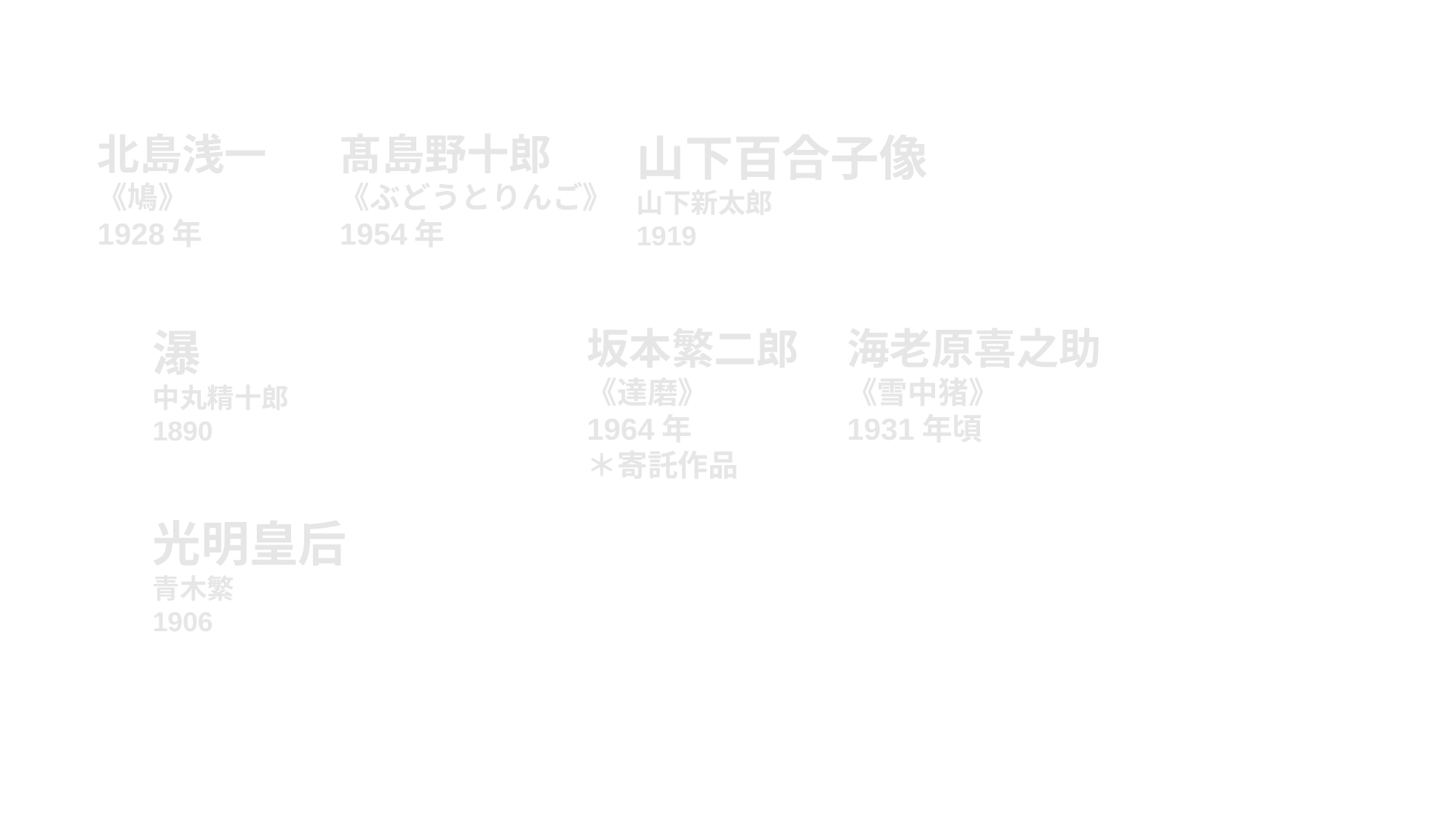

髙島野十郎
《ぶどうとりんご》
1954年
北島浅一
《鳩》
1928年
山下百合子像
山下新太郎
1919
坂本繁二郎
《達磨》
1964年
＊寄託作品
海老原喜之助
《雪中猪》
1931年頃
瀑
中丸精十郎
1890
光明皇后
青木繁
1906